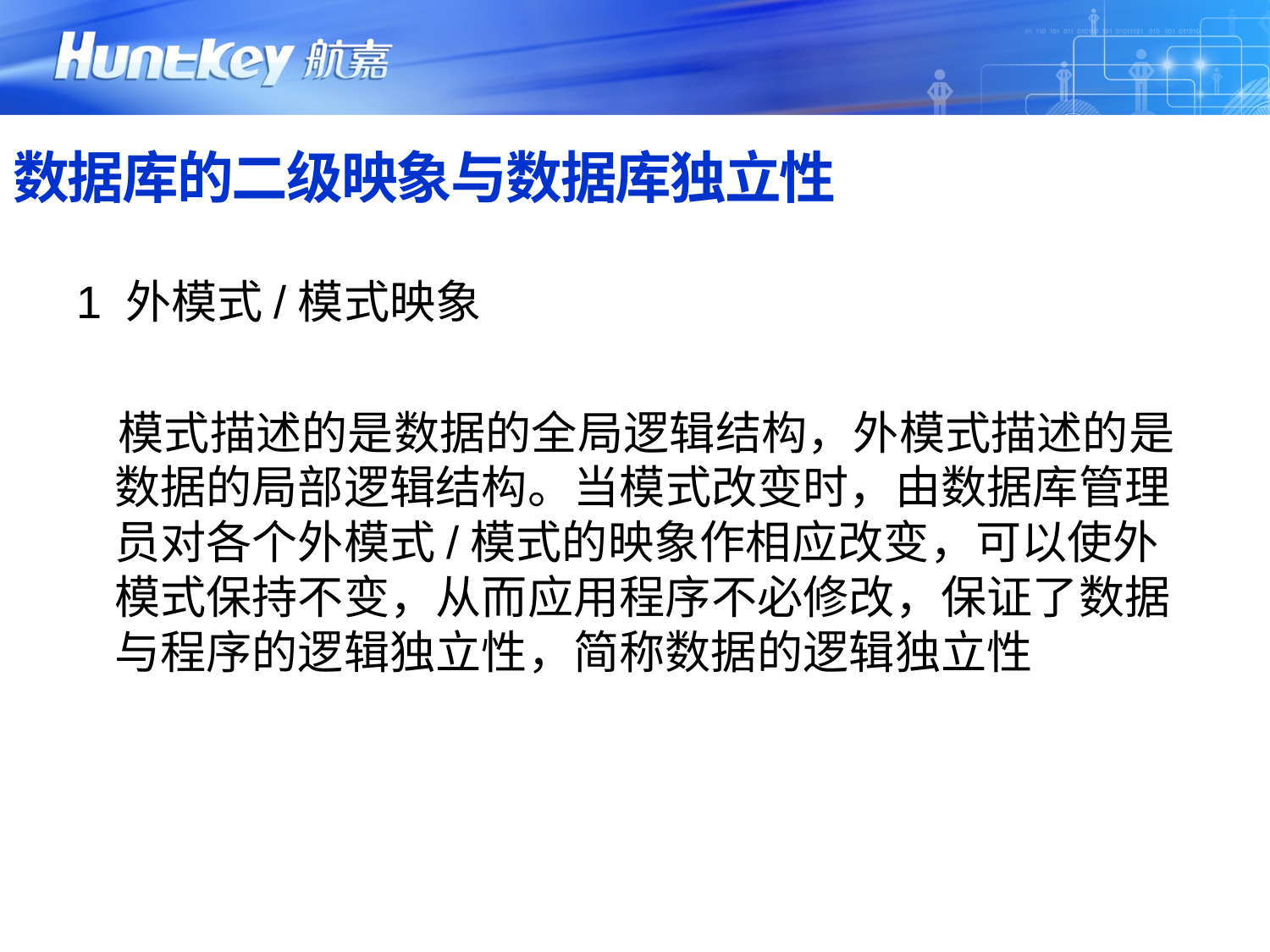

# 数据库的二级映象与数据库独立性
1 外模式/模式映象

   模式描述的是数据的全局逻辑结构，外模式描述的是数据的局部逻辑结构。当模式改变时，由数据库管理员对各个外模式/模式的映象作相应改变，可以使外模式保持不变，从而应用程序不必修改，保证了数据与程序的逻辑独立性，简称数据的逻辑独立性